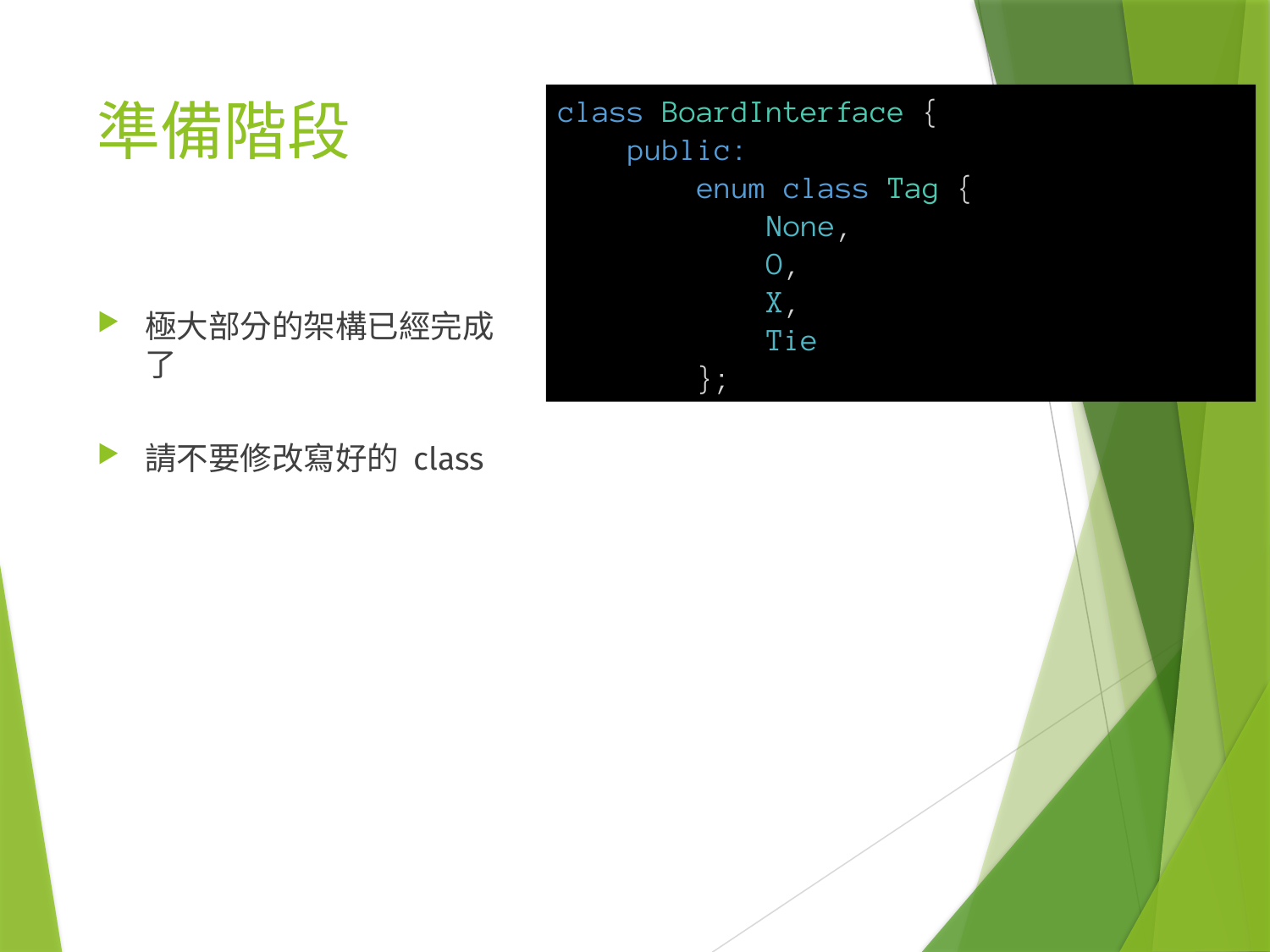

# 準備階段
class BoardInterface {
    public:
        enum class Tag {
            None,
            O,
            X,
            Tie
        };
極大部分的架構已經完成了
請不要修改寫好的 class